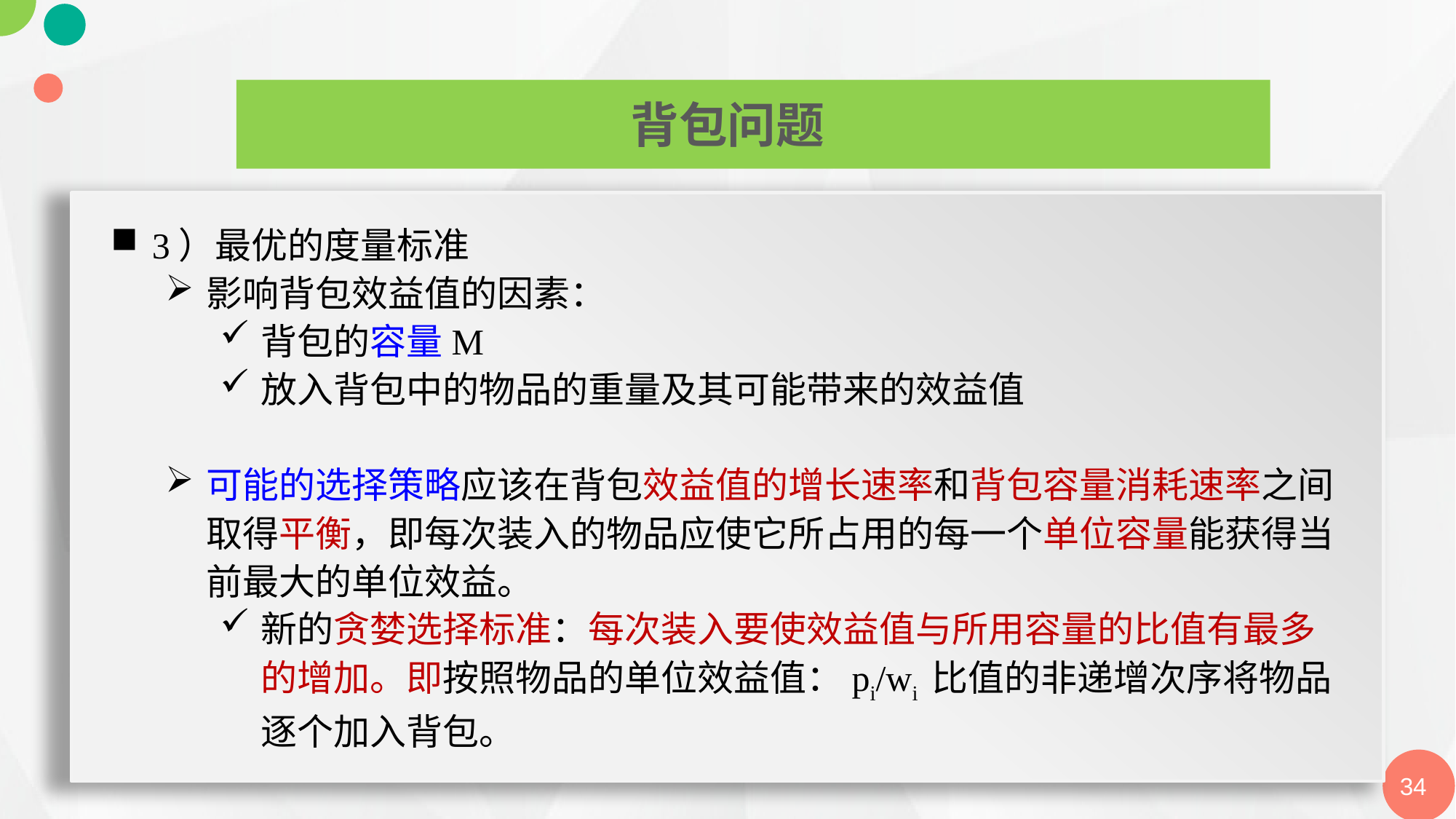

背包问题
3）最优的度量标准
影响背包效益值的因素：
背包的容量M
放入背包中的物品的重量及其可能带来的效益值

可能的选择策略应该在背包效益值的增长速率和背包容量消耗速率之间取得平衡，即每次装入的物品应使它所占用的每一个单位容量能获得当前最大的单位效益。
新的贪婪选择标准：每次装入要使效益值与所用容量的比值有最多的增加。即按照物品的单位效益值：pi/wi 比值的非递增次序将物品逐个加入背包。